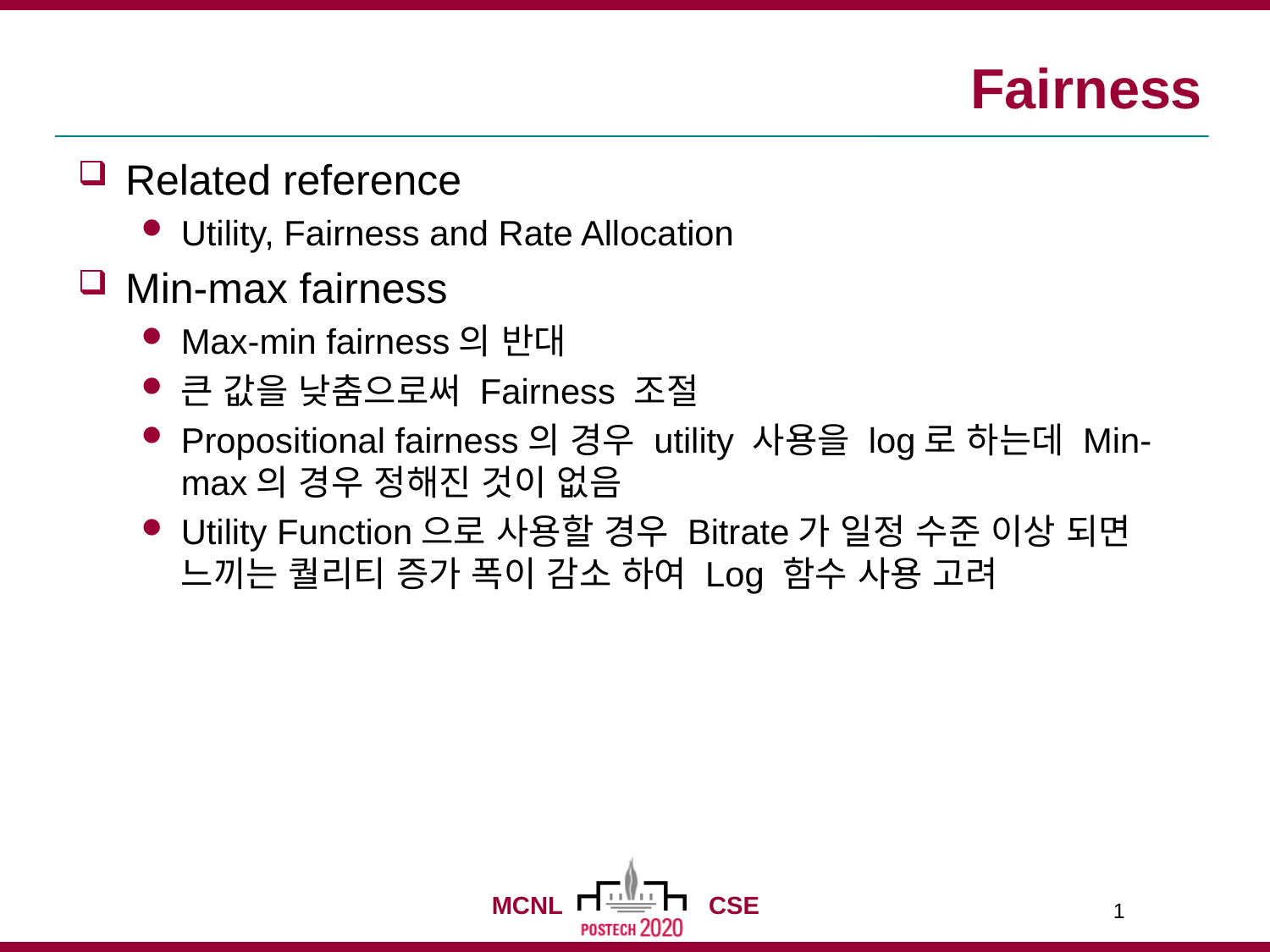

# Fairness
Related reference
Utility, Fairness and Rate Allocation
Min-max fairness
Max-min fairness의 반대
큰 값을 낮춤으로써 Fairness 조절
Propositional fairness의 경우 utility 사용을 log로 하는데 Min-max의 경우 정해진 것이 없음
Utility Function으로 사용할 경우 Bitrate가 일정 수준 이상 되면 느끼는 퀄리티 증가 폭이 감소 하여 Log 함수 사용 고려

1